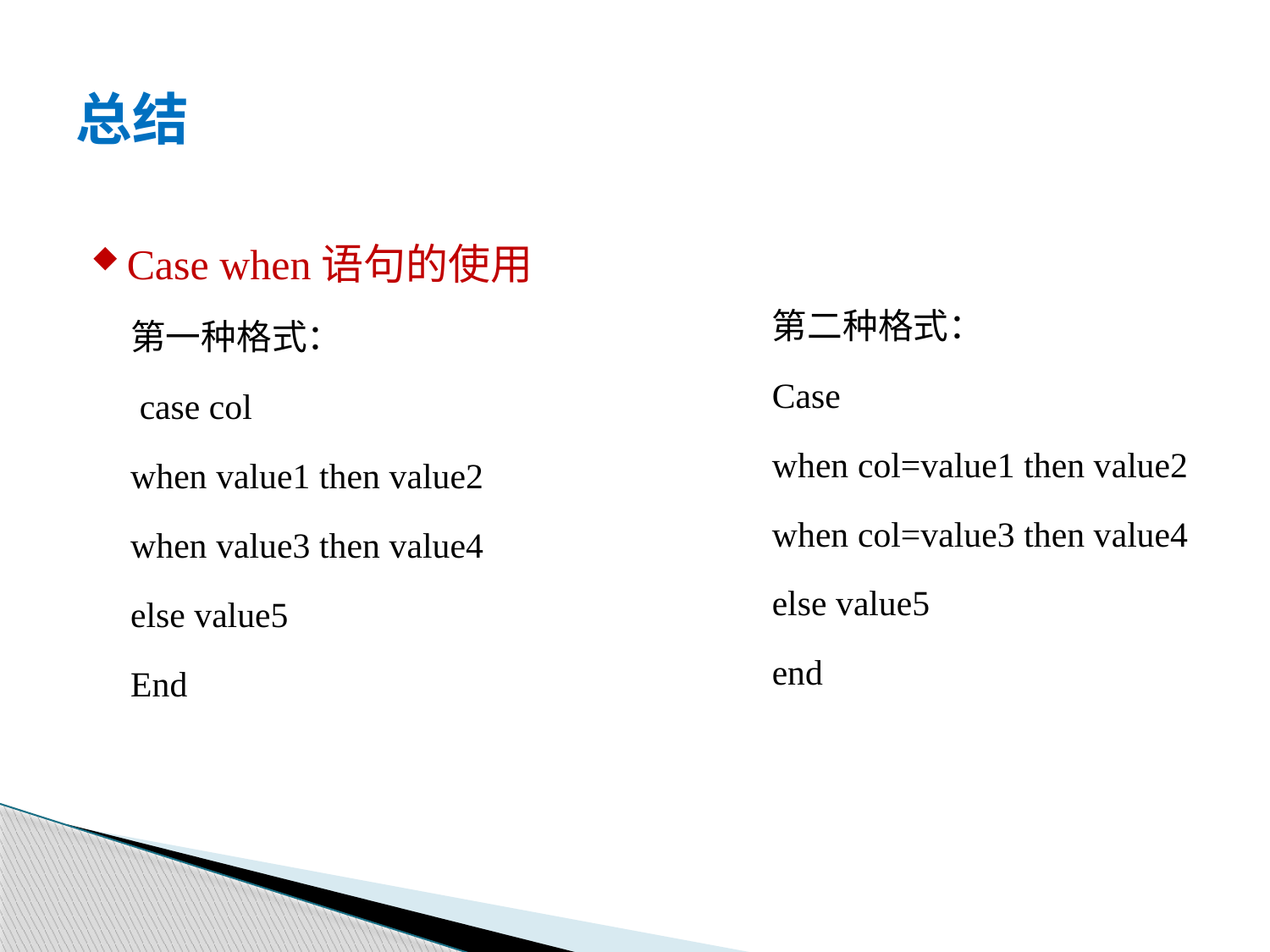

# 总结
Case when语句的使用
第一种格式：
 case col
when value1 then value2
when value3 then value4
else value5
End

第二种格式：
Case
when col=value1 then value2
when col=value3 then value4
else value5
end